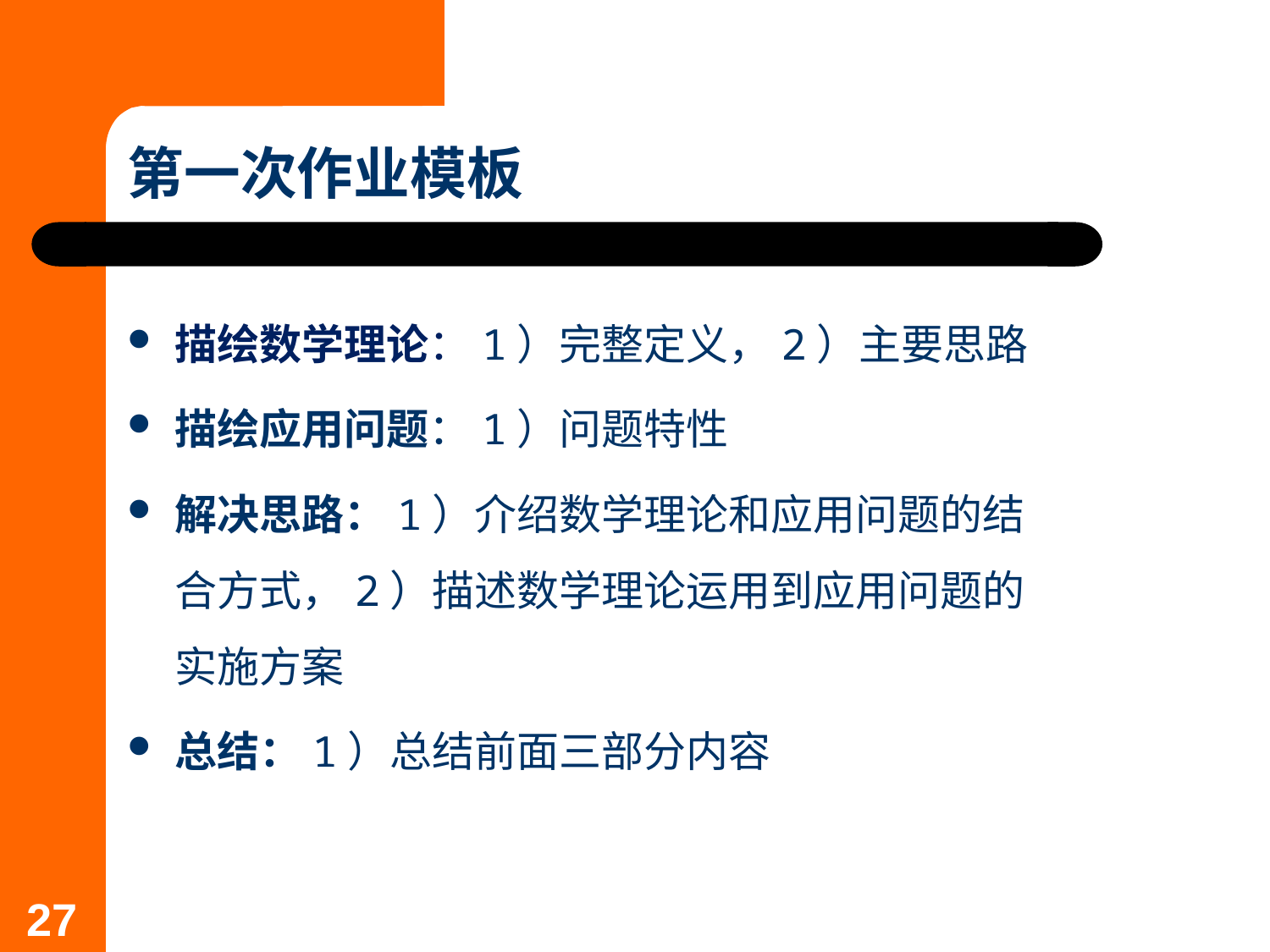

# 第一次作业模板
描绘数学理论：1）完整定义，2）主要思路
描绘应用问题：1）问题特性
解决思路：1）介绍数学理论和应用问题的结合方式，2）描述数学理论运用到应用问题的实施方案
总结：1）总结前面三部分内容
27